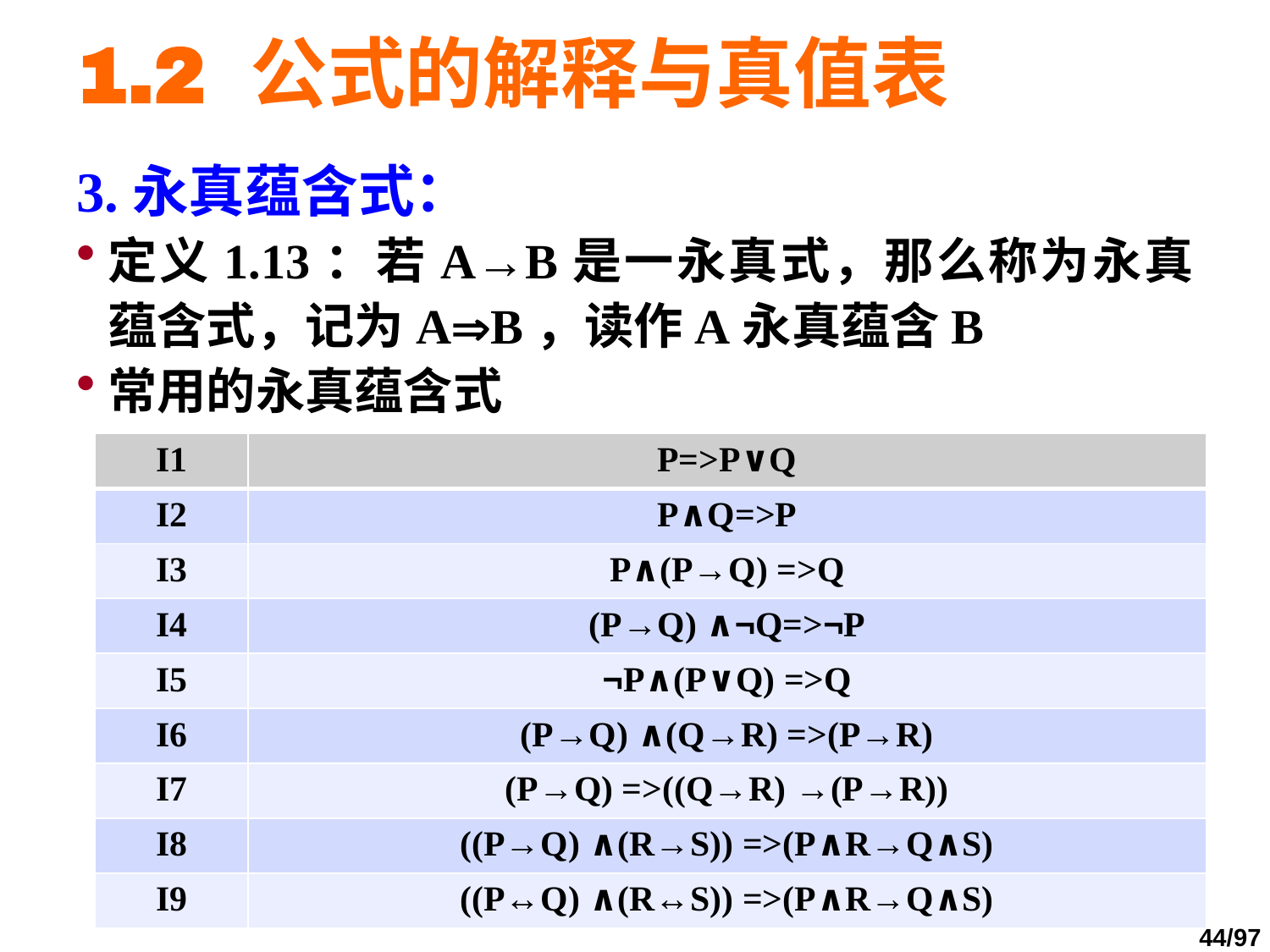

# 1.2 公式的解释与真值表
3.永真蕴含式：
定义1.13：若A→B是一永真式，那么称为永真蕴含式，记为A⇒B，读作A永真蕴含B
常用的永真蕴含式
| I1 | P=>P∨Q |
| --- | --- |
| I2 | P∧Q=>P |
| I3 | P∧(P→Q) =>Q |
| I4 | (P→Q) ∧¬Q=>¬P |
| I5 | ¬P∧(P∨Q) =>Q |
| I6 | (P→Q) ∧(Q→R) =>(P→R) |
| I7 | (P→Q) =>((Q→R) →(P→R)) |
| I8 | ((P→Q) ∧(R→S)) =>(P∧R→Q∧S) |
| I9 | ((P↔Q) ∧(R↔S)) =>(P∧R→Q∧S) |